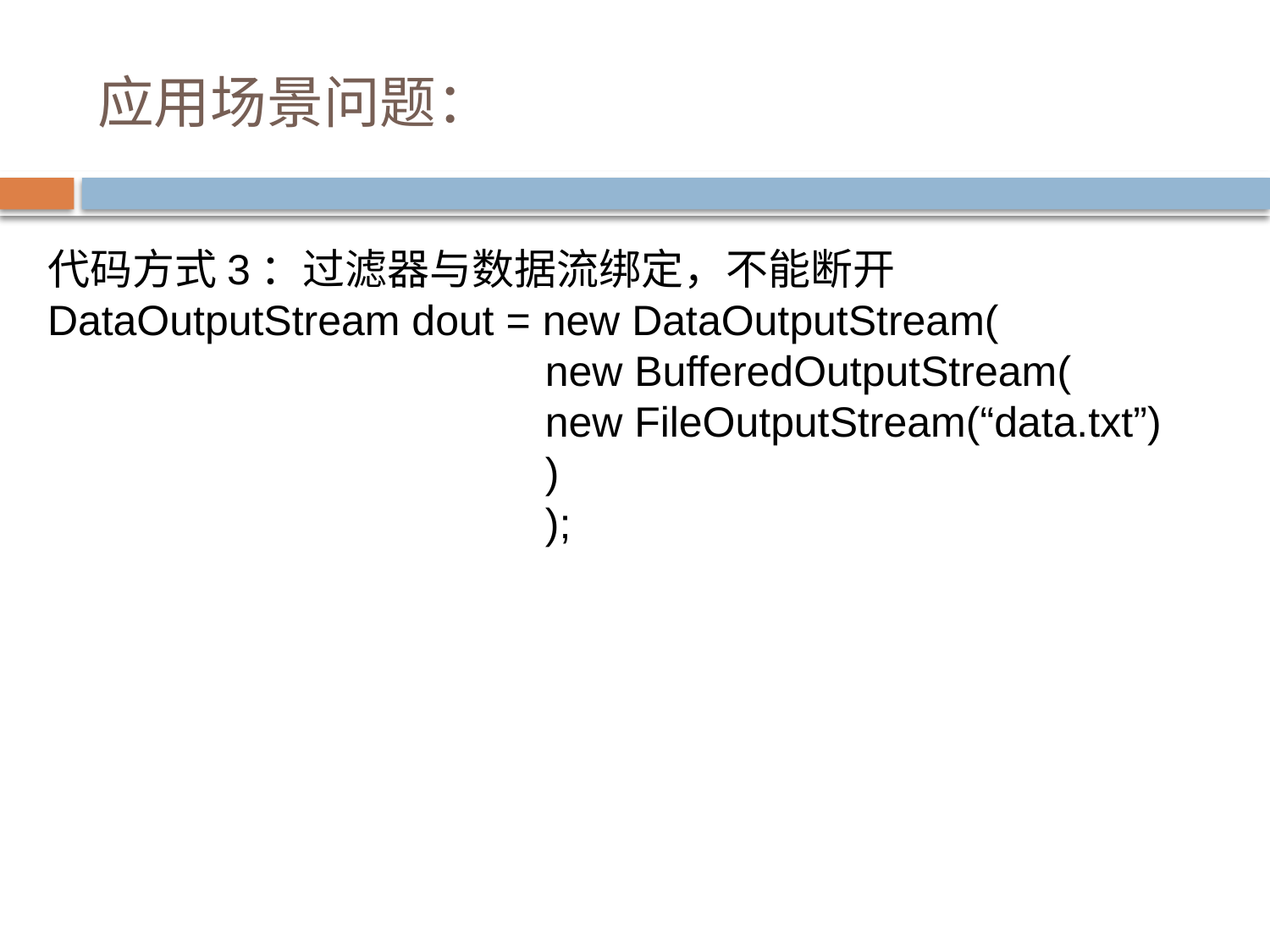

# 应用场景问题：
代码方式3：过滤器与数据流绑定，不能断开
DataOutputStream dout = new DataOutputStream(
                                          new BufferedOutputStream(
                                          new FileOutputStream(“data.txt”)
                                          )
                                          );